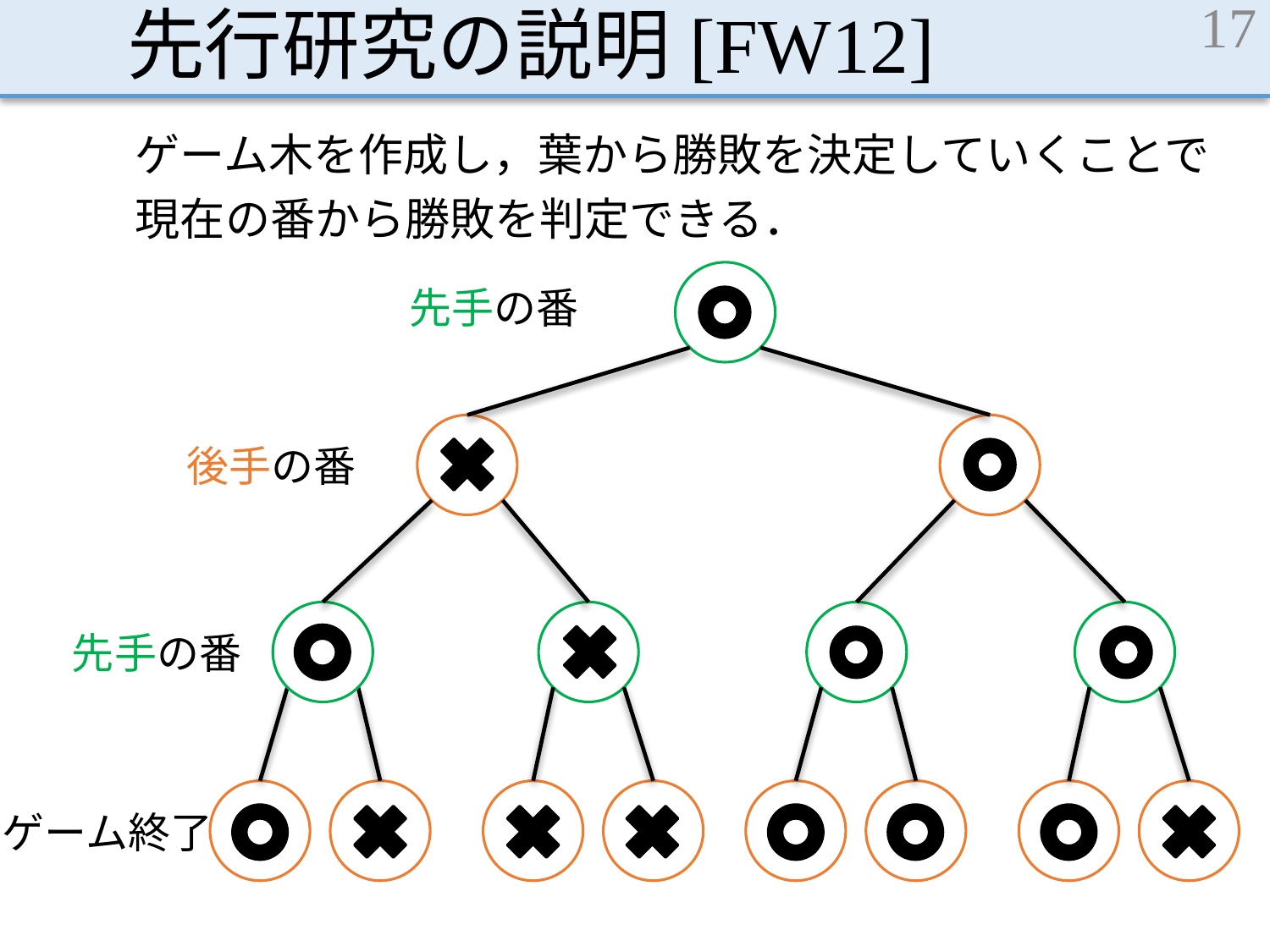

# 先行研究の説明[FW12]
17

ゲーム木を作成し，葉から勝敗を決定していくことで
現在の番から勝敗を判定できる．

先手の番

後手の番

先手の番

ゲーム終了